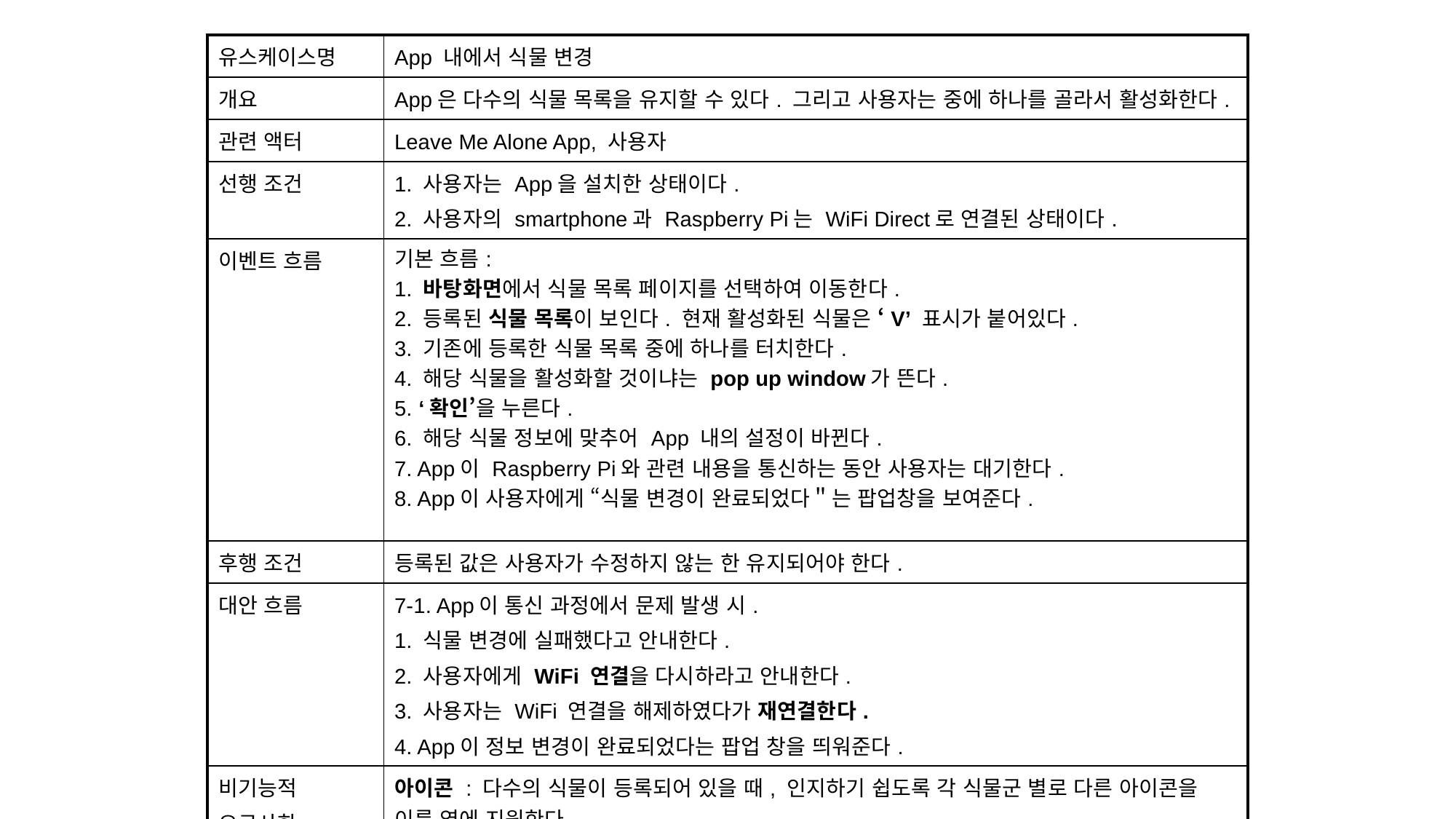

| 유스케이스명 | App 내에서 식물 변경 |
| --- | --- |
| 개요 | App은 다수의 식물 목록을 유지할 수 있다. 그리고 사용자는 중에 하나를 골라서 활성화한다. |
| 관련 액터 | Leave Me Alone App, 사용자 |
| 선행 조건 | 1. 사용자는 App을 설치한 상태이다. 2. 사용자의 smartphone과 Raspberry Pi는 WiFi Direct로 연결된 상태이다. |
| 이벤트 흐름 | 기본 흐름: 1. 바탕화면에서 식물 목록 페이지를 선택하여 이동한다. 2. 등록된 식물 목록이 보인다. 현재 활성화된 식물은 ‘V’ 표시가 붙어있다. 3. 기존에 등록한 식물 목록 중에 하나를 터치한다. 4. 해당 식물을 활성화할 것이냐는 pop up window가 뜬다. 5. ‘확인’을 누른다. 6. 해당 식물 정보에 맞추어 App 내의 설정이 바뀐다. 7. App이 Raspberry Pi와 관련 내용을 통신하는 동안 사용자는 대기한다. 8. App이 사용자에게 “식물 변경이 완료되었다＂는 팝업창을 보여준다. |
| 후행 조건 | 등록된 값은 사용자가 수정하지 않는 한 유지되어야 한다. |
| 대안 흐름 | 7-1. App이 통신 과정에서 문제 발생 시. 1. 식물 변경에 실패했다고 안내한다. 2. 사용자에게 WiFi 연결을 다시하라고 안내한다. 3. 사용자는 WiFi 연결을 해제하였다가 재연결한다. 4. App이 정보 변경이 완료되었다는 팝업 창을 띄워준다. |
| 비기능적 요구사항 | 아이콘 : 다수의 식물이 등록되어 있을 때, 인지하기 쉽도록 각 식물군 별로 다른 아이콘을 이름 옆에 지원한다. |